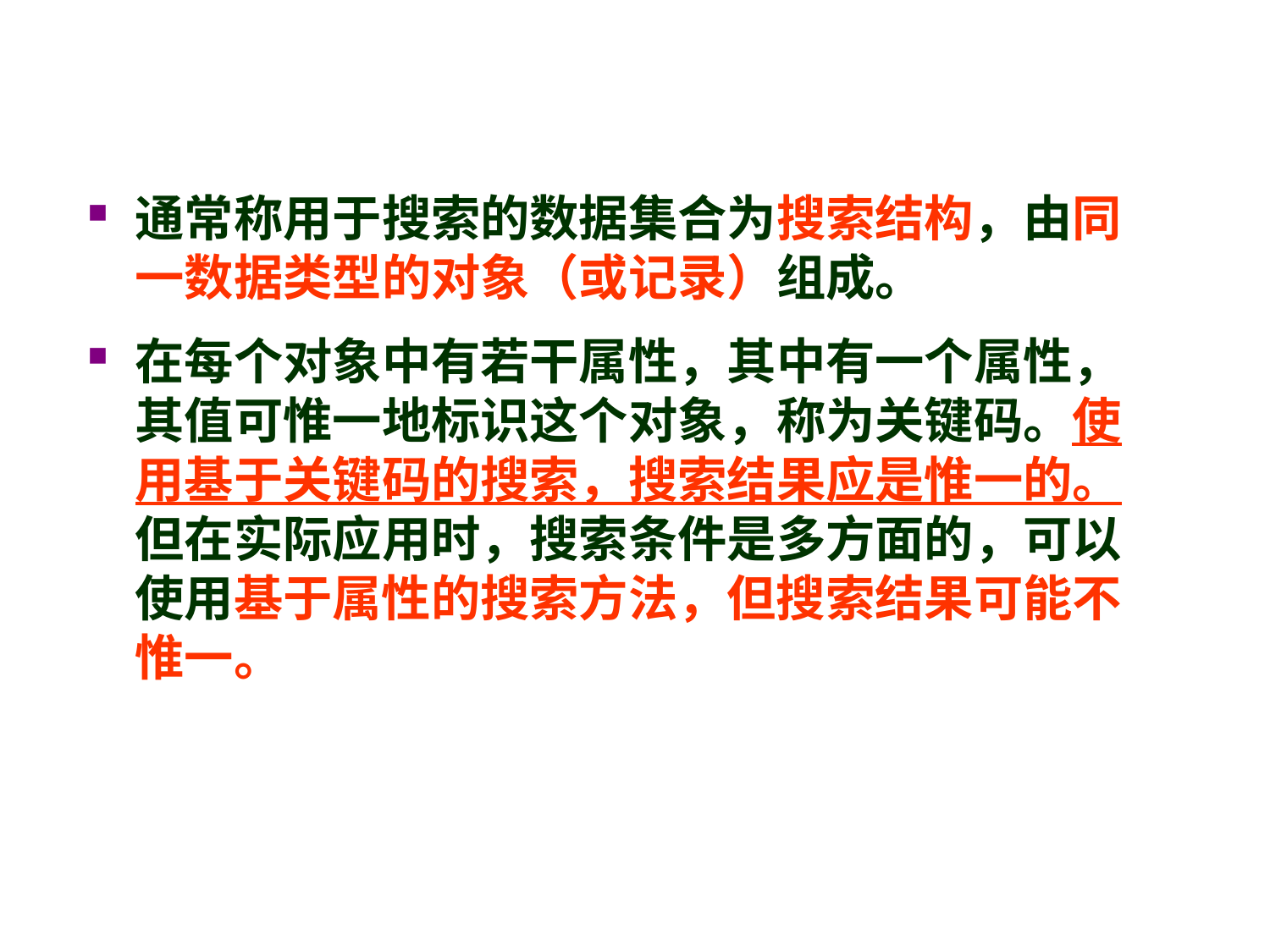

通常称用于搜索的数据集合为搜索结构，由同一数据类型的对象（或记录）组成。
在每个对象中有若干属性，其中有一个属性，其值可惟一地标识这个对象，称为关键码。使用基于关键码的搜索，搜索结果应是惟一的。但在实际应用时，搜索条件是多方面的，可以使用基于属性的搜索方法，但搜索结果可能不惟一。
5